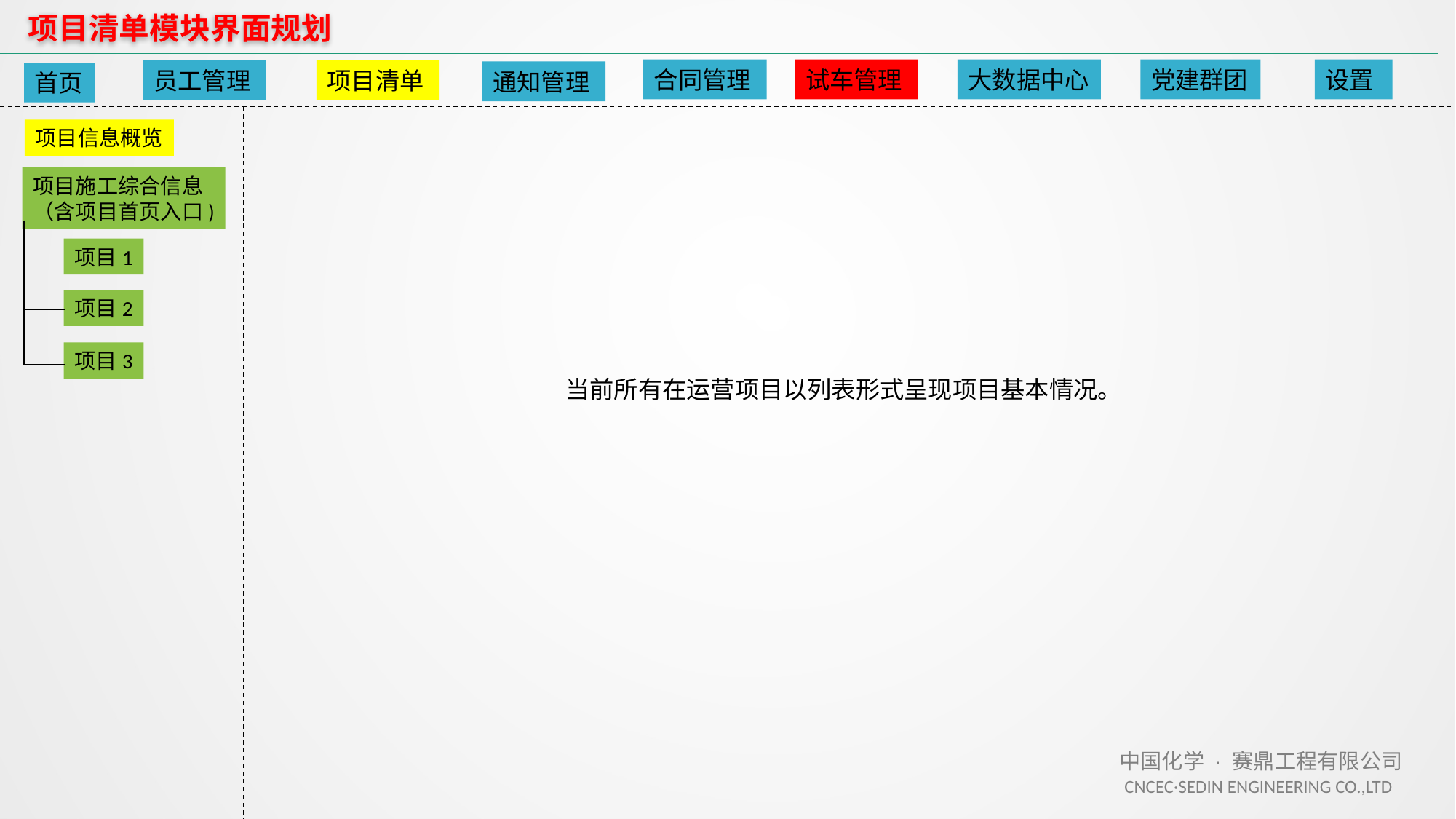

项目清单模块界面规划
合同管理
试车管理
大数据中心
党建群团
设置
员工管理
项目清单
通知管理
首页
项目信息概览
项目施工综合信息
（含项目首页入口)
项目1
项目2
项目3
当前所有在运营项目以列表形式呈现项目基本情况。